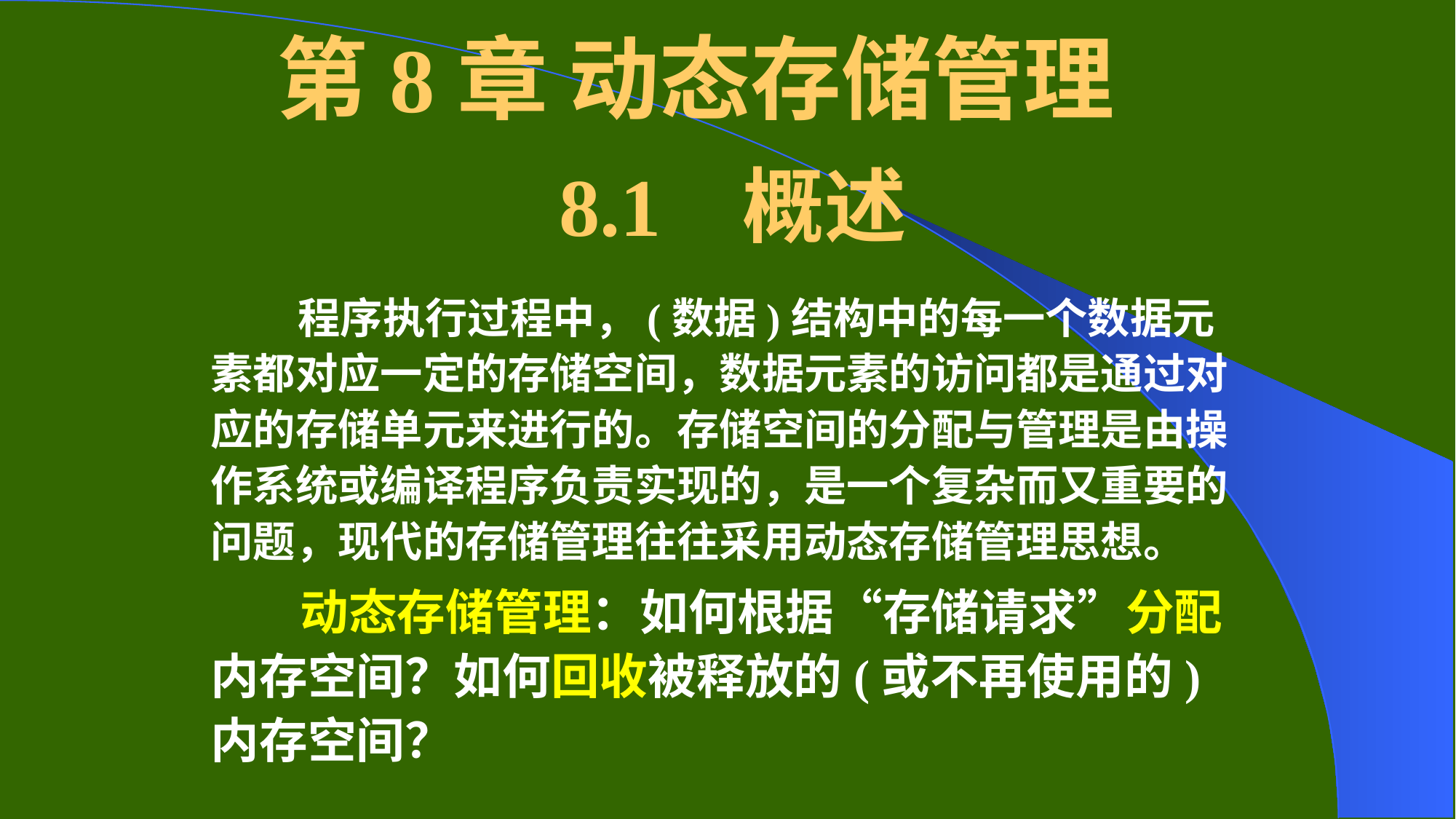

# 第8章 动态存储管理
        8.1   概述
        程序执行过程中，(数据)结构中的每一个数据元素都对应一定的存储空间，数据元素的访问都是通过对应的存储单元来进行的。存储空间的分配与管理是由操作系统或编译程序负责实现的，是一个复杂而又重要的问题，现代的存储管理往往采用动态存储管理思想。
       动态存储管理：如何根据“存储请求”分配内存空间？如何回收被释放的(或不再使用的)内存空间？